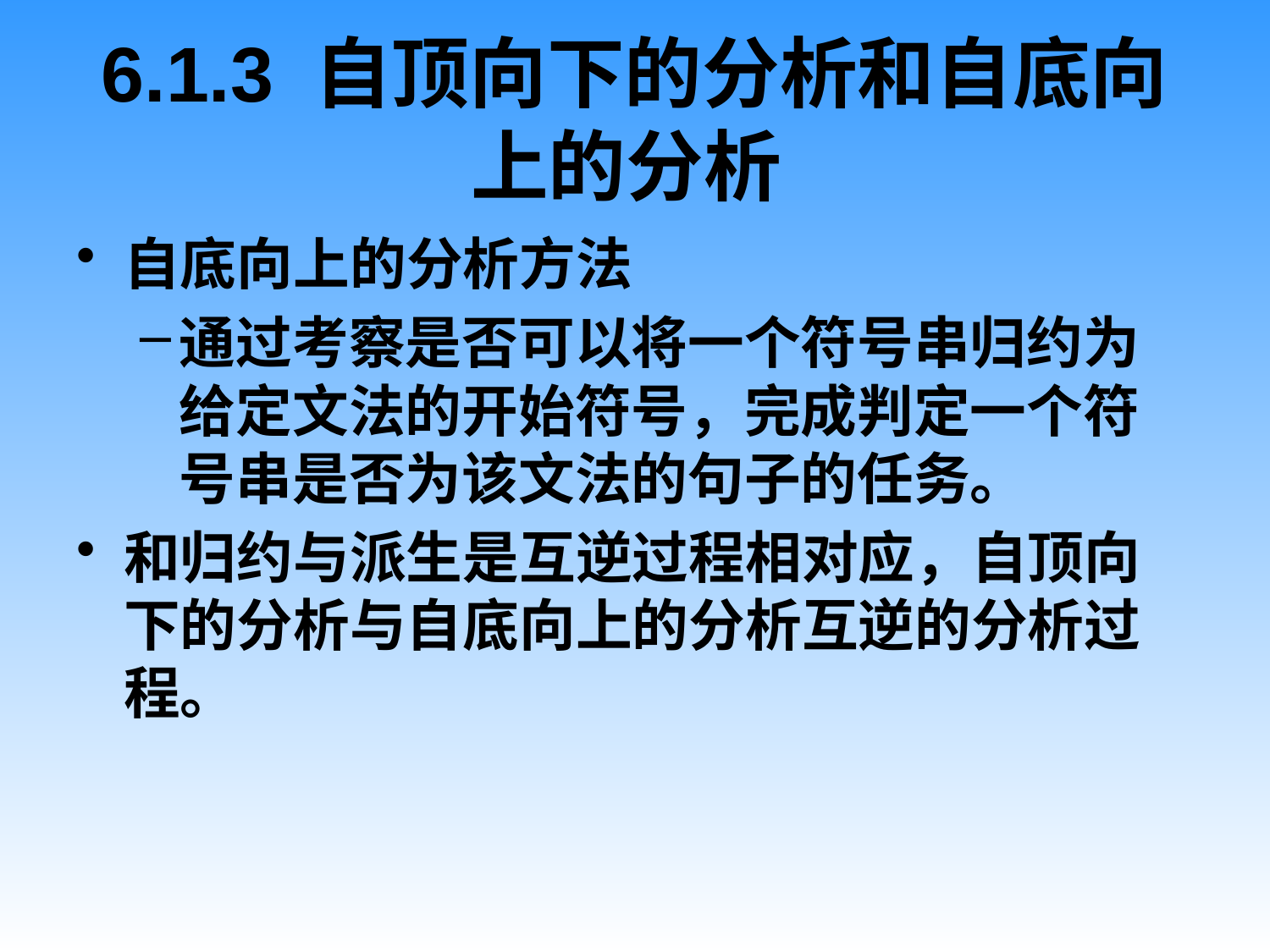

# 6.1.3 自顶向下的分析和自底向上的分析
自底向上的分析方法
通过考察是否可以将一个符号串归约为给定文法的开始符号，完成判定一个符号串是否为该文法的句子的任务。
和归约与派生是互逆过程相对应，自顶向下的分析与自底向上的分析互逆的分析过程。

37